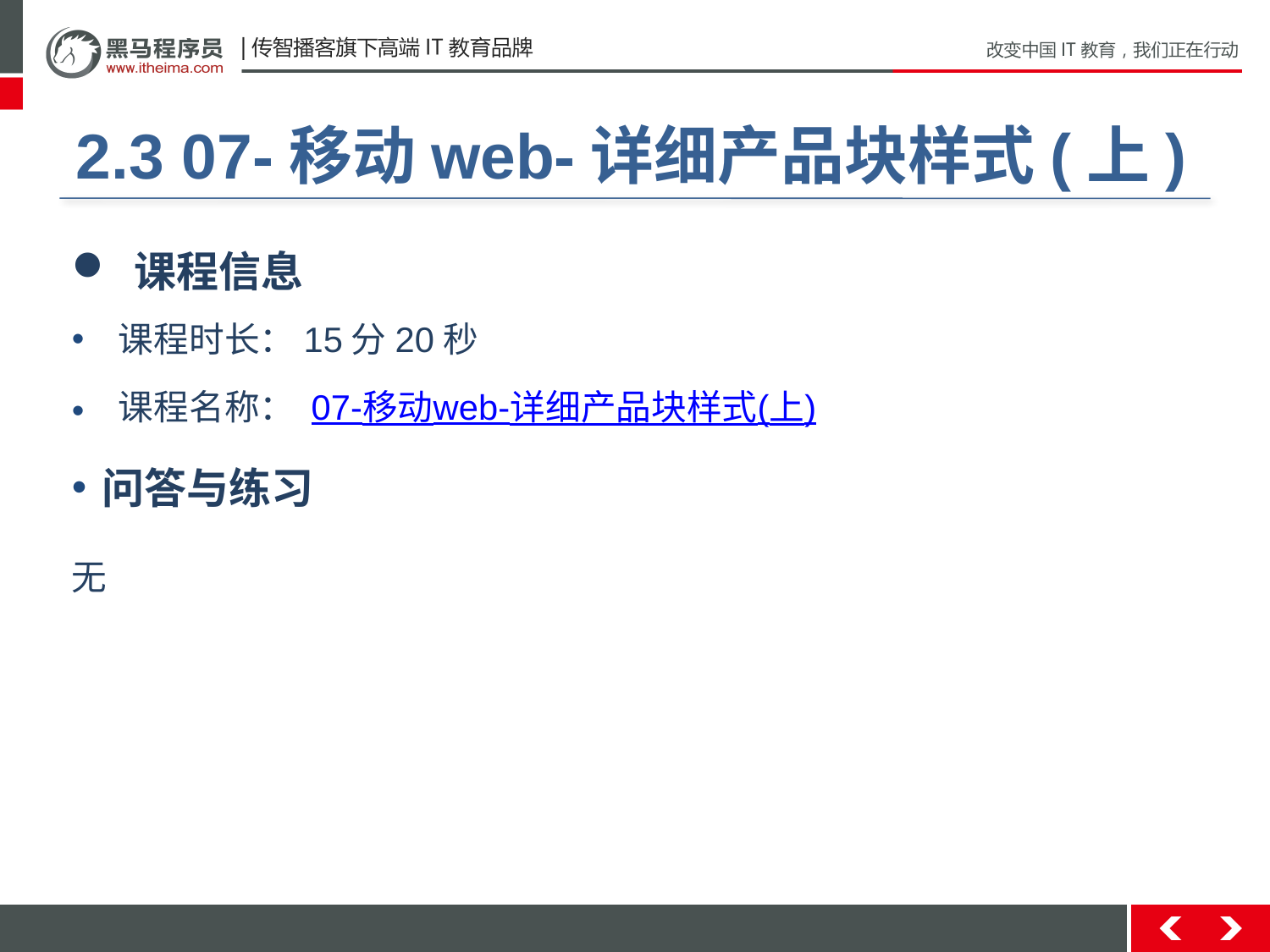

#
2.3 07-移动web-详细产品块样式(上)
 课程信息
 课程时长：15分20秒
 课程名称： 07-移动web-详细产品块样式(上)
问答与练习
无